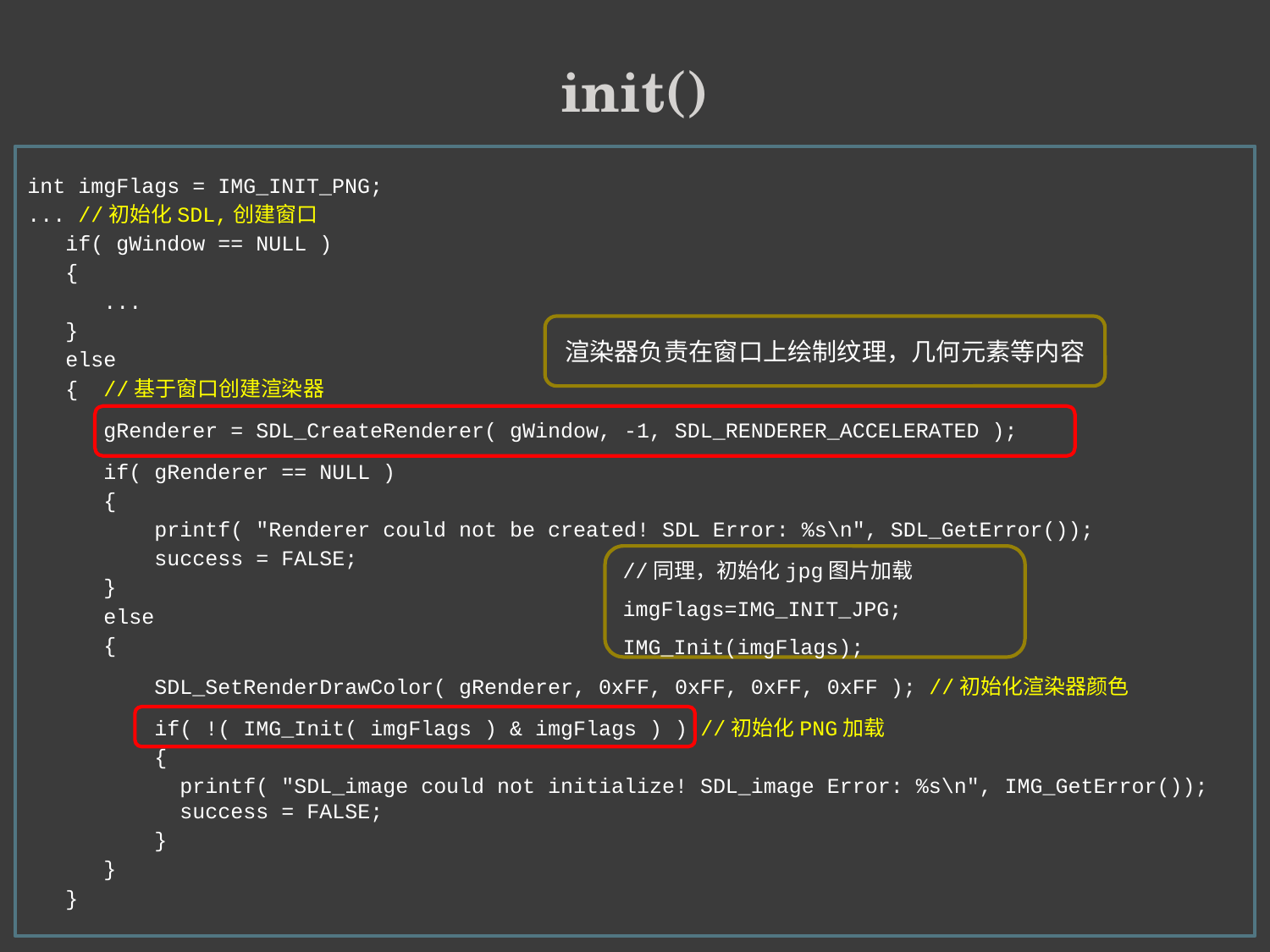

init()
int imgFlags = IMG_INIT_PNG;
... //初始化SDL,创建窗口
   if( gWindow == NULL )
   {
      ...
   }
   else
   {  //基于窗口创建渲染器
      gRenderer = SDL_CreateRenderer( gWindow, -1, SDL_RENDERER_ACCELERATED );
      if( gRenderer == NULL )
      {
          printf( "Renderer could not be created! SDL Error: %s\n", SDL_GetError());
	success = FALSE;
      }
      else
      {
	SDL_SetRenderDrawColor( gRenderer, 0xFF, 0xFF, 0xFF, 0xFF ); //初始化渲染器颜色
	if( !( IMG_Init( imgFlags ) & imgFlags ) ) //初始化PNG加载
	{
            printf( "SDL_image could not initialize! SDL_image Error: %s\n", IMG_GetError()); 	  success = FALSE;
          }
      }
   }
渲染器负责在窗口上绘制纹理，几何元素等内容

//同理，初始化jpg图片加载
imgFlags=IMG_INIT_JPG;
IMG_Init(imgFlags);